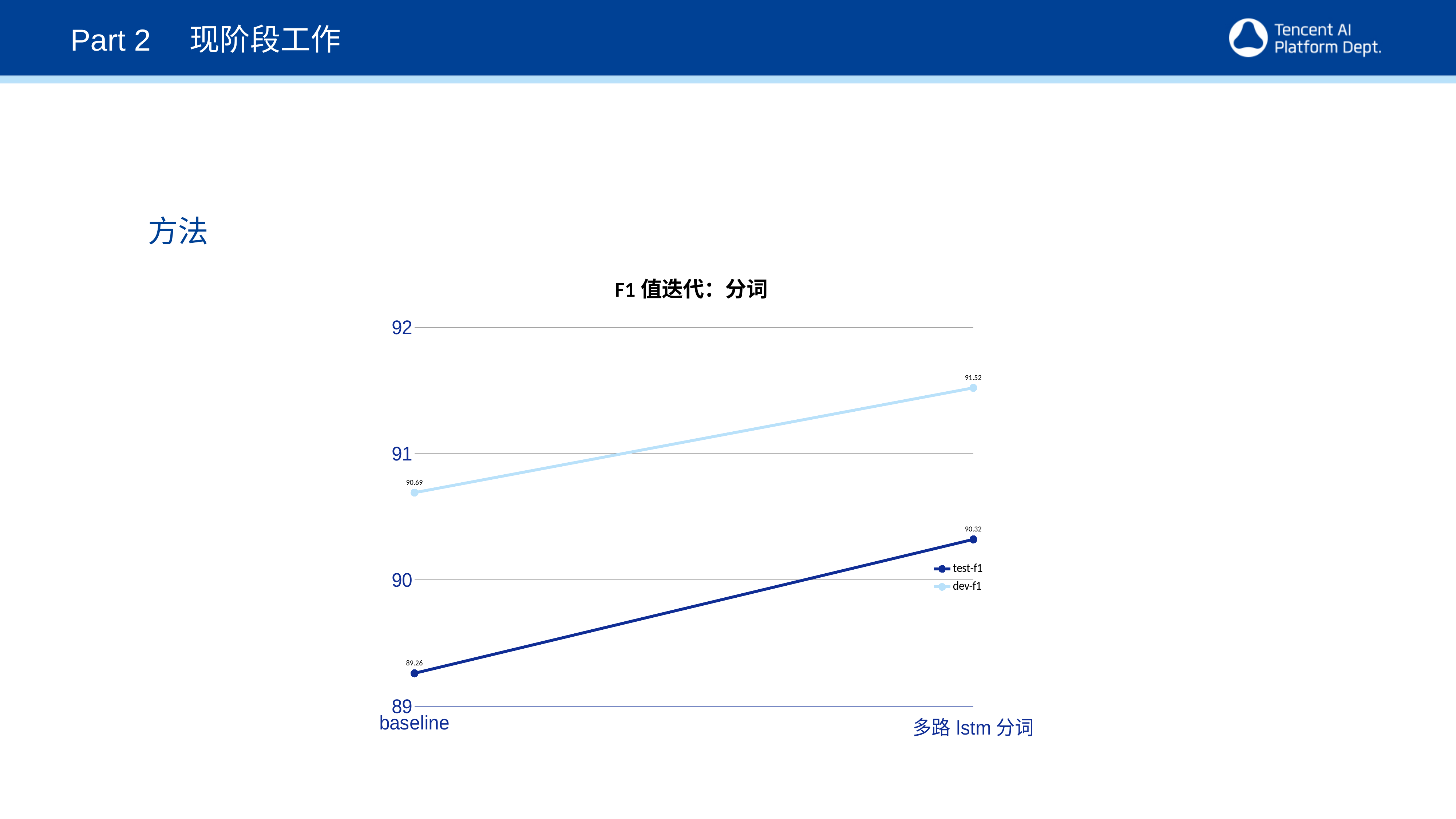

现阶段工作
Part 2
方法
F1值迭代：分词

### Chart

| Category | test-f1 | dev-f1 |
|---|---|---|
| baseline | 89.26 | 90.69 |
| 多路lstm分词 | 90.32 | 91.52 |